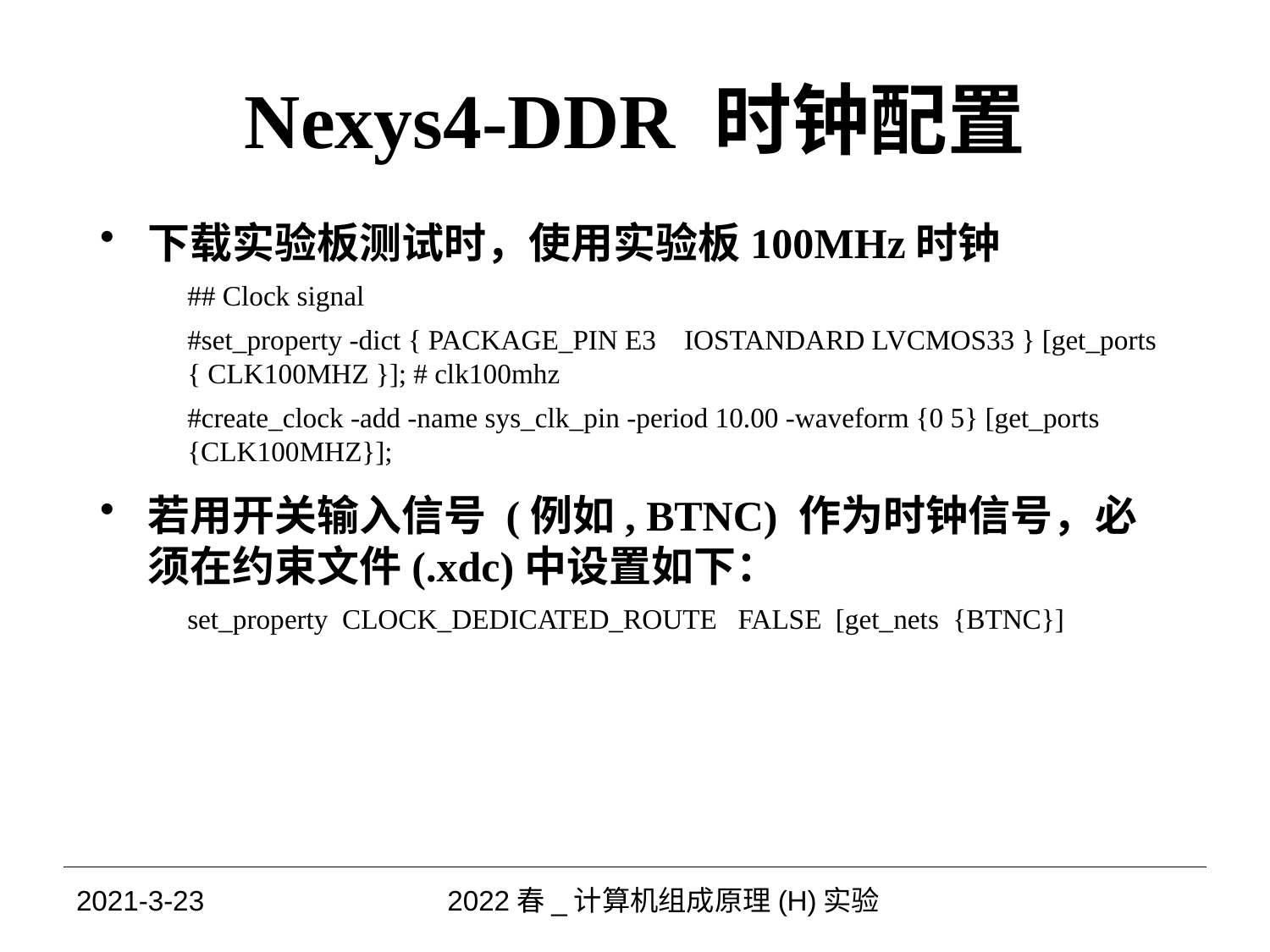

# Nexys4-DDR 时钟配置
下载实验板测试时，使用实验板100MHz时钟
## Clock signal
#set_property -dict { PACKAGE_PIN E3    IOSTANDARD LVCMOS33 } [get_ports { CLK100MHZ }]; # clk100mhz
#create_clock -add -name sys_clk_pin -period 10.00 -waveform {0 5} [get_ports {CLK100MHZ}];
若用开关输入信号 (例如, BTNC) 作为时钟信号，必须在约束文件(.xdc)中设置如下：
set_property  CLOCK_DEDICATED_ROUTE   FALSE  [get_nets  {BTNC}]
2021-3-23
2022春_计算机组成原理(H)实验
6